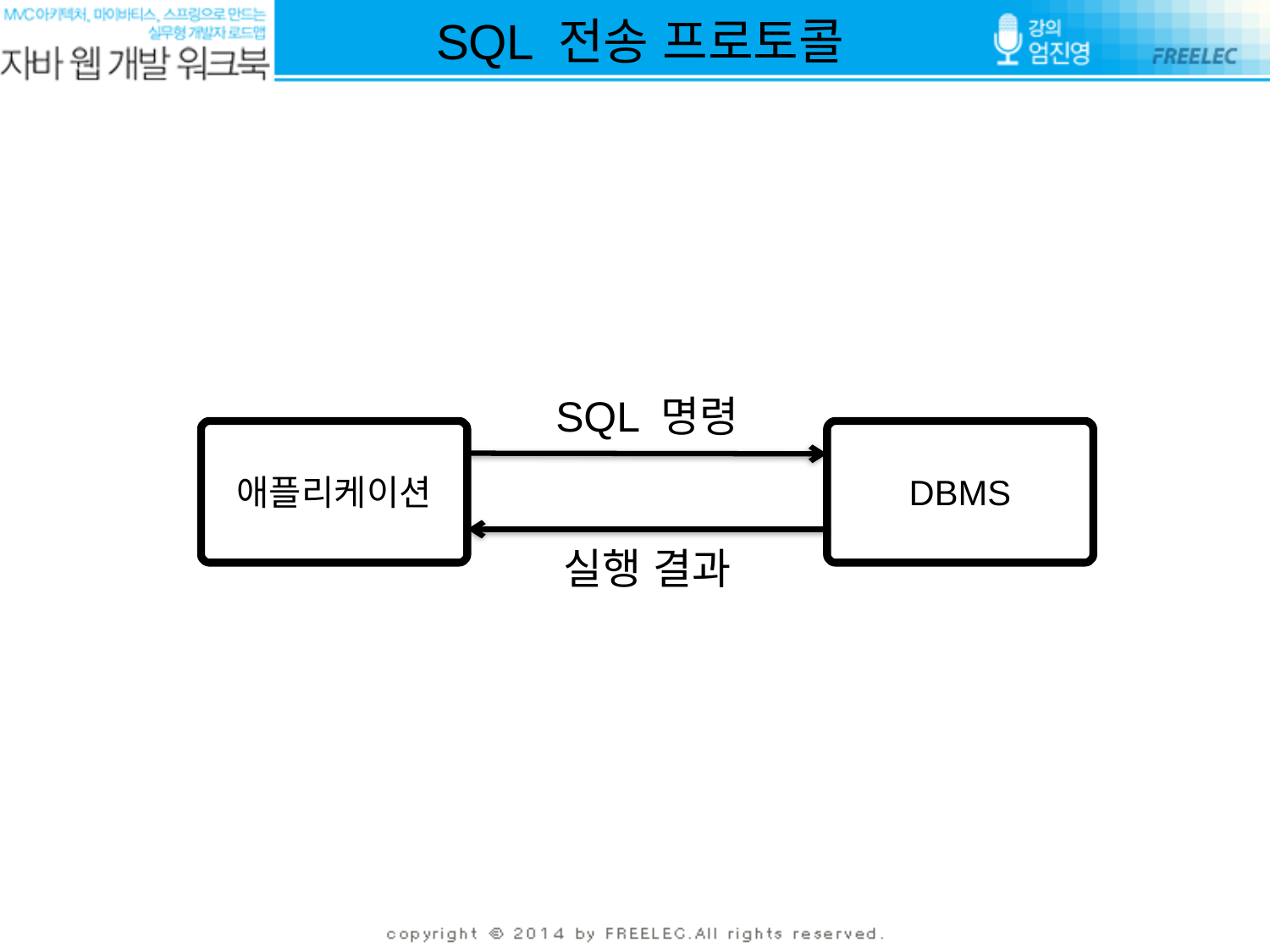

SQL 전송 프로토콜
SQL 명령
애플리케이션
DBMS
실행 결과